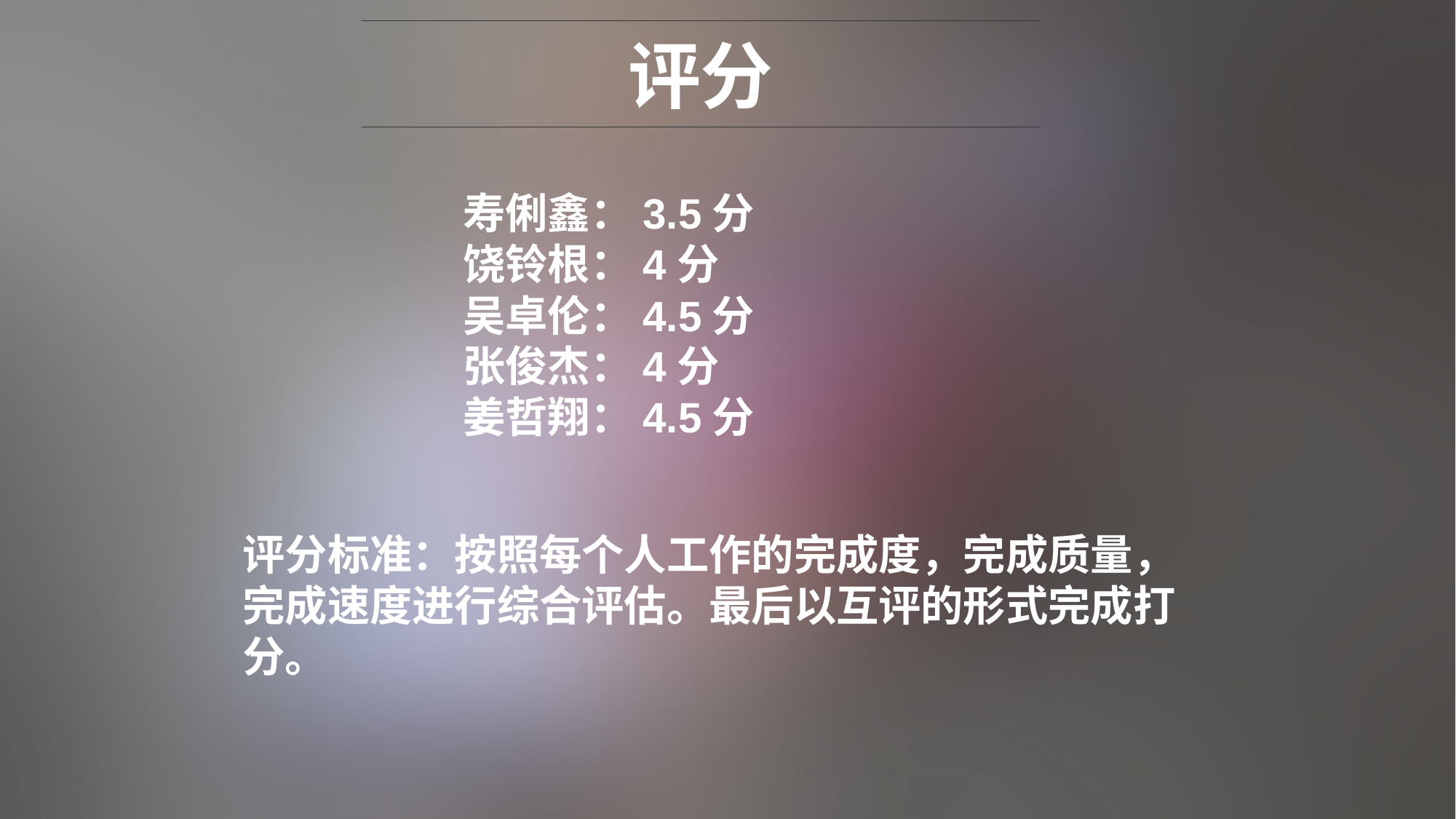

评分
寿俐鑫：3.5分
饶铃根：4分
吴卓伦：4.5分
张俊杰：4分
姜哲翔：4.5分

评分标准：按照每个人工作的完成度，完成质量，完成速度进行综合评估。最后以互评的形式完成打分。